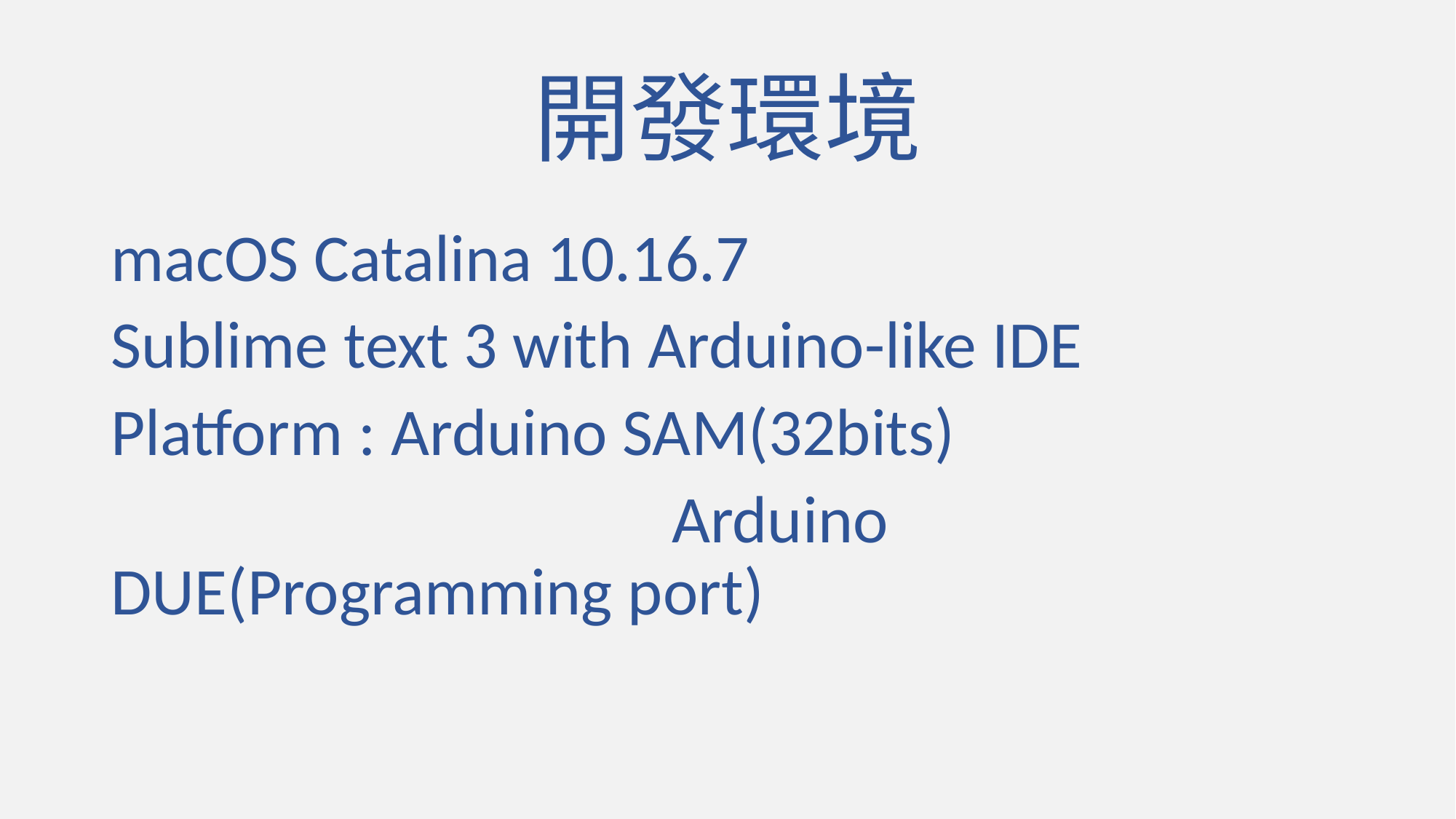

# 開發環境
macOS Catalina 10.16.7
Sublime text 3 with Arduino-like IDE
Platform : Arduino SAM(32bits)
					 Arduino DUE(Programming port)